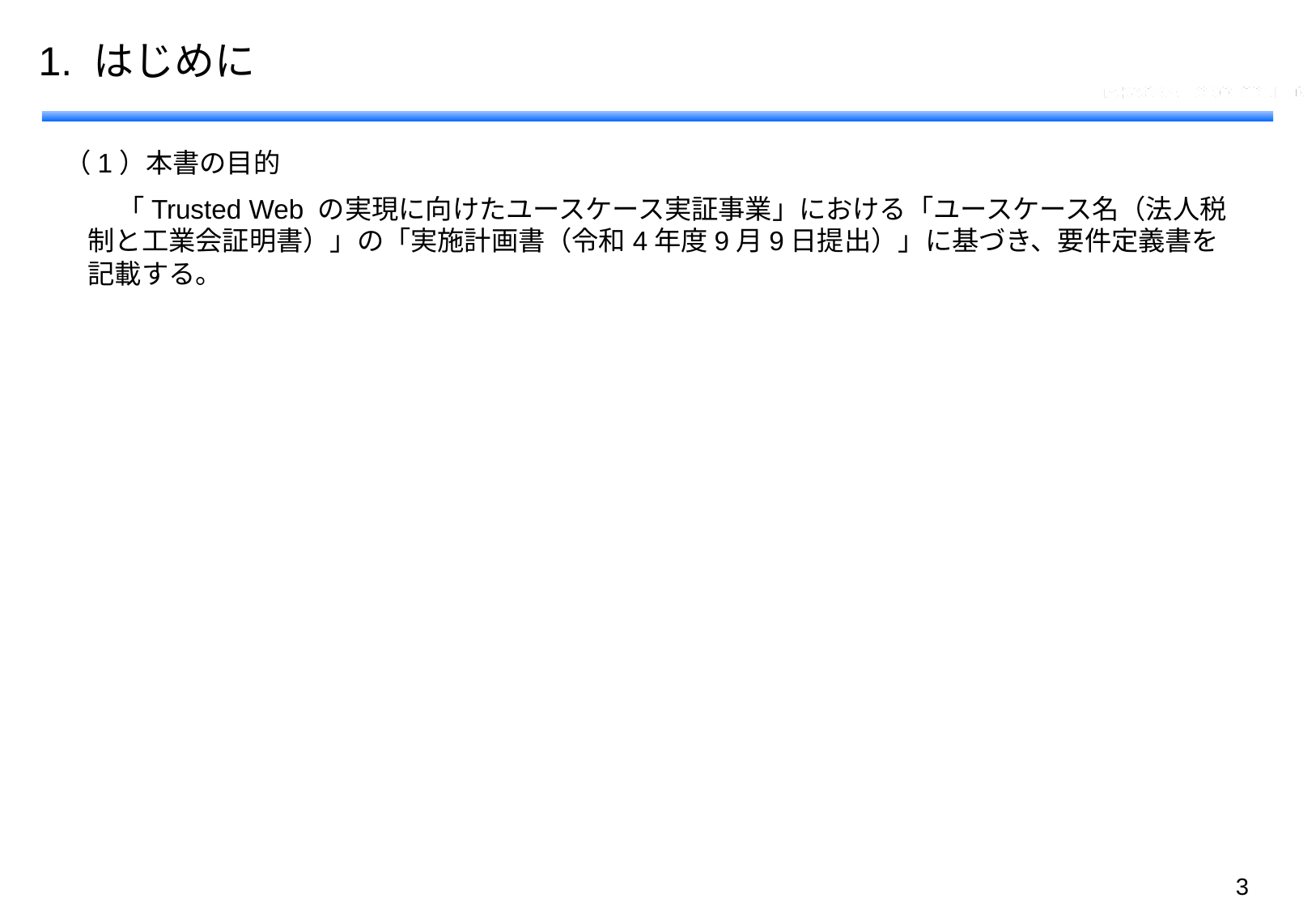

1. はじめに
（1）本書の目的
　　「Trusted Web の実現に向けたユースケース実証事業」における「ユースケース名（法人税制と工業会証明書）」の「実施計画書（令和4年度9月9日提出）」に基づき、要件定義書を記載する。
3